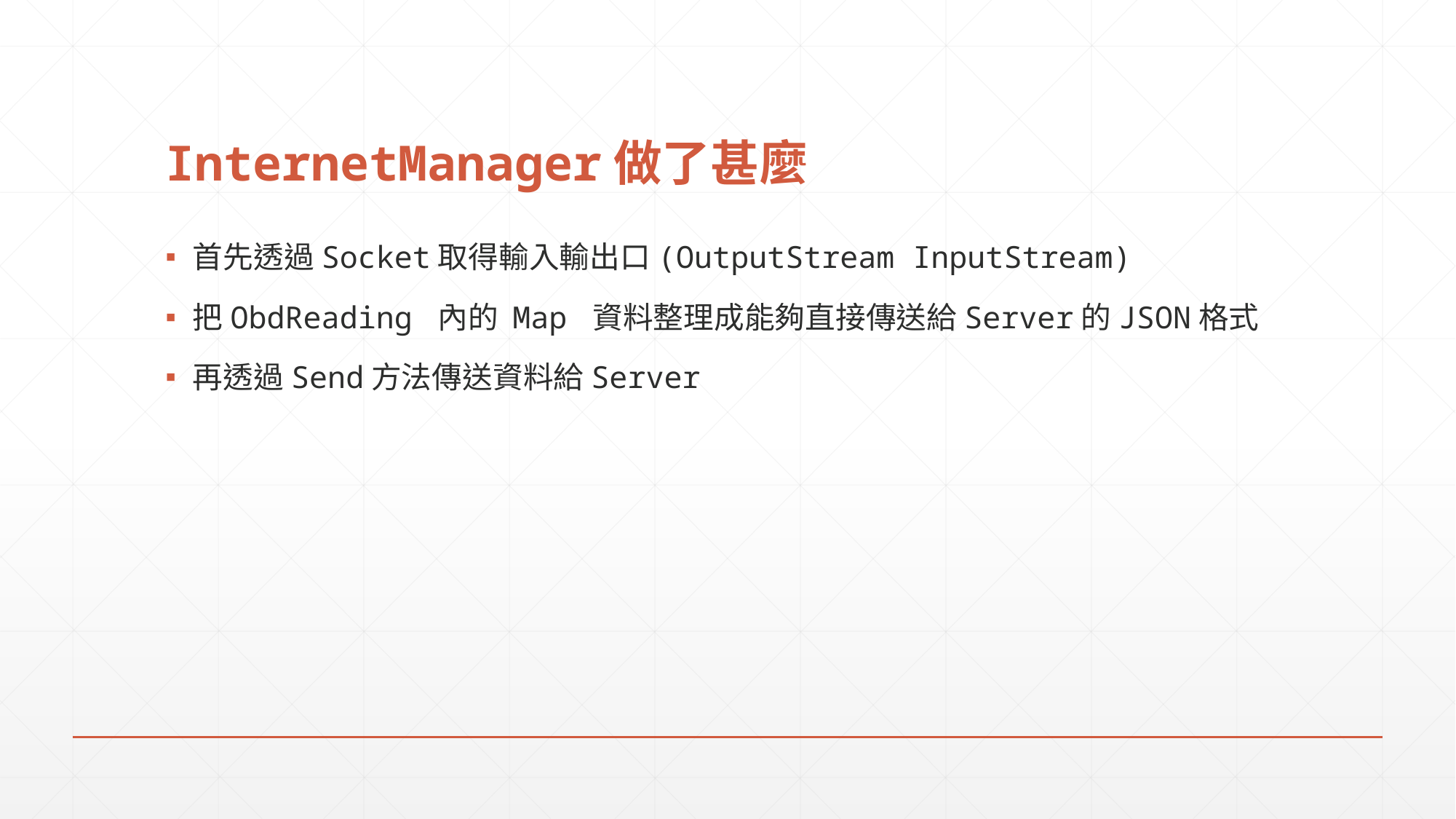

# InternetManager做了甚麼
首先透過Socket取得輸入輸出口(OutputStream InputStream)
把ObdReading 內的 Map 資料整理成能夠直接傳送給Server的JSON格式
再透過Send方法傳送資料給Server